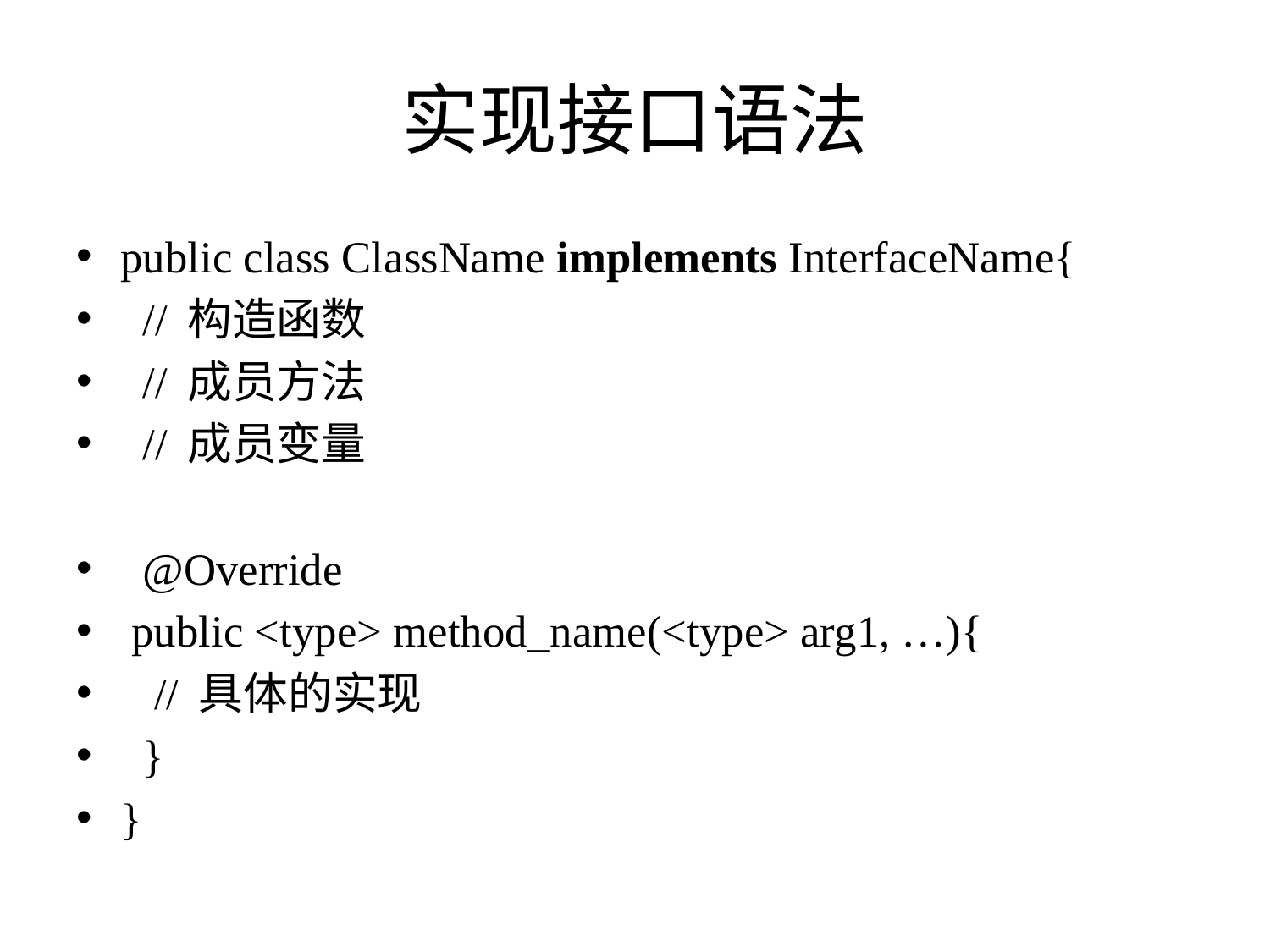

# 实现接口语法
public class ClassName implements InterfaceName{
  // 构造函数
  // 成员方法
  // 成员变量

  @Override
 public <type> method_name(<type> arg1, …){
   // 具体的实现
  }
}